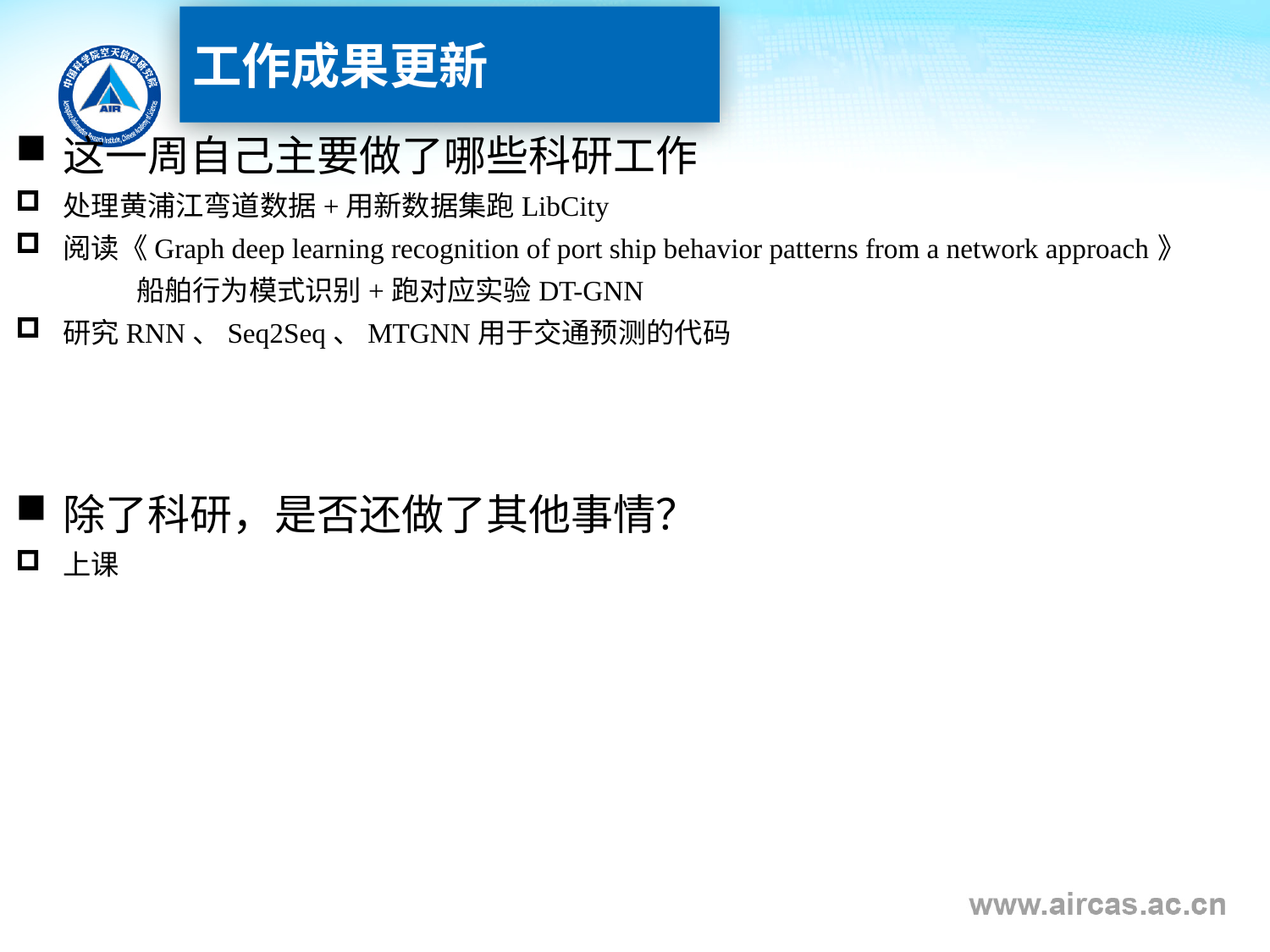

工作成果更新
这一周自己主要做了哪些科研工作
处理黄浦江弯道数据+用新数据集跑LibCity
阅读《Graph deep learning recognition of port ship behavior patterns from a network approach》
                  船舶行为模式识别+跑对应实验DT-GNN
研究RNN、Seq2Seq、MTGNN用于交通预测的代码

除了科研，是否还做了其他事情？
上课